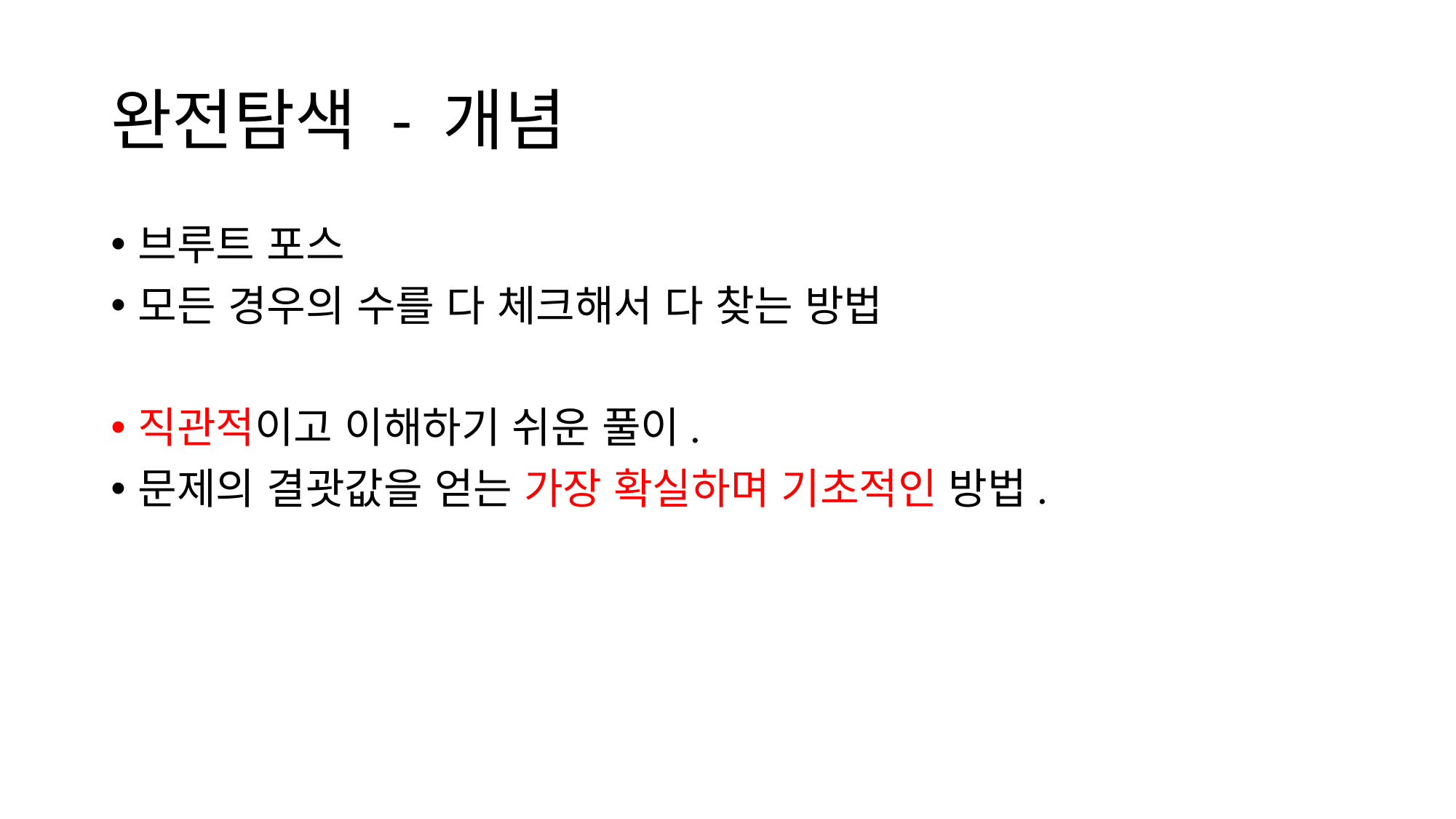

# 완전탐색 - 개념
브루트 포스
모든 경우의 수를 다 체크해서 다 찾는 방법

직관적이고 이해하기 쉬운 풀이.
문제의 결괏값을 얻는 가장 확실하며 기초적인 방법.